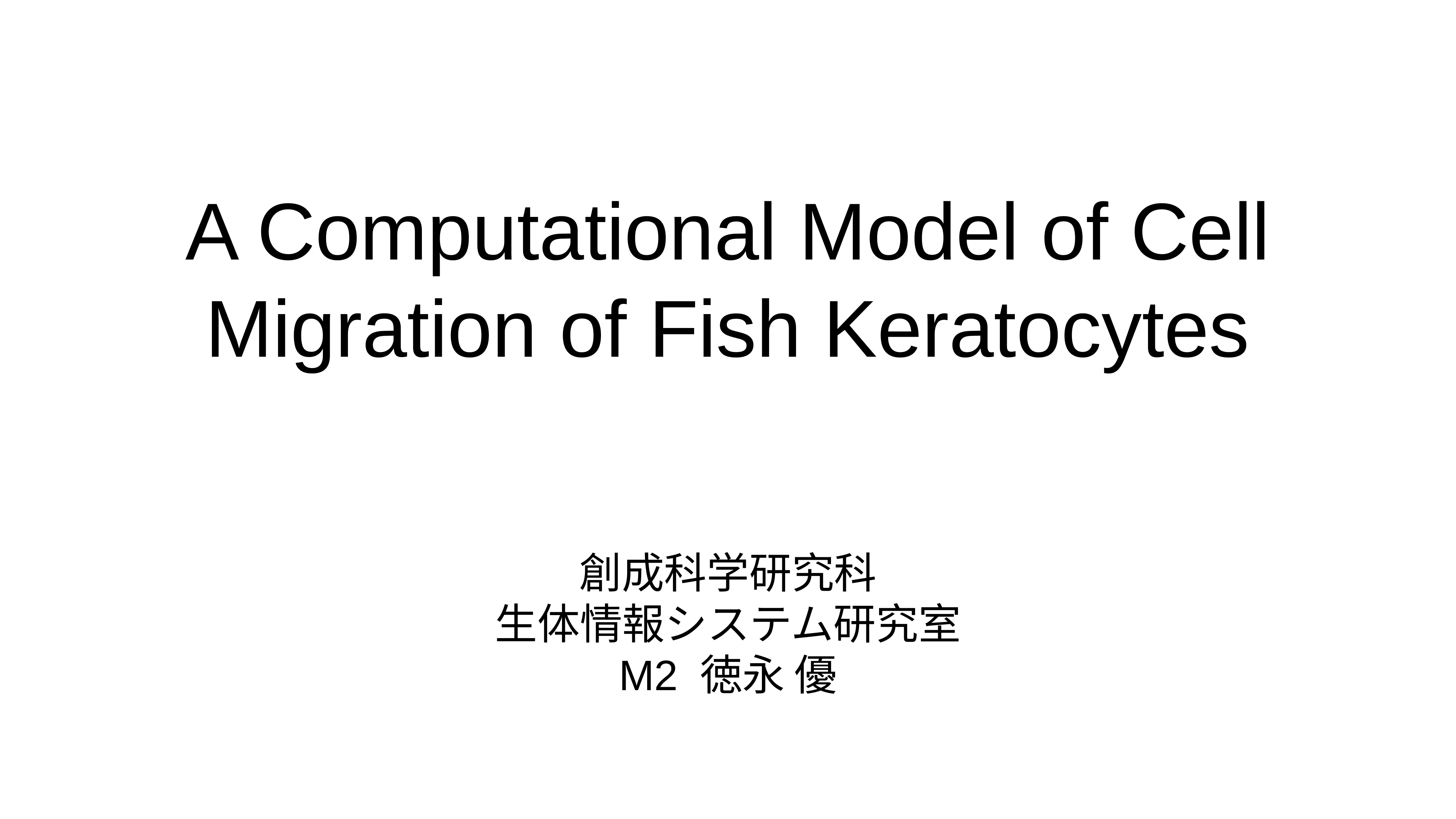

# A Computational Model of Cell Migration of Fish Keratocytes
創成科学研究科
生体情報システム研究室
M2 徳永 優